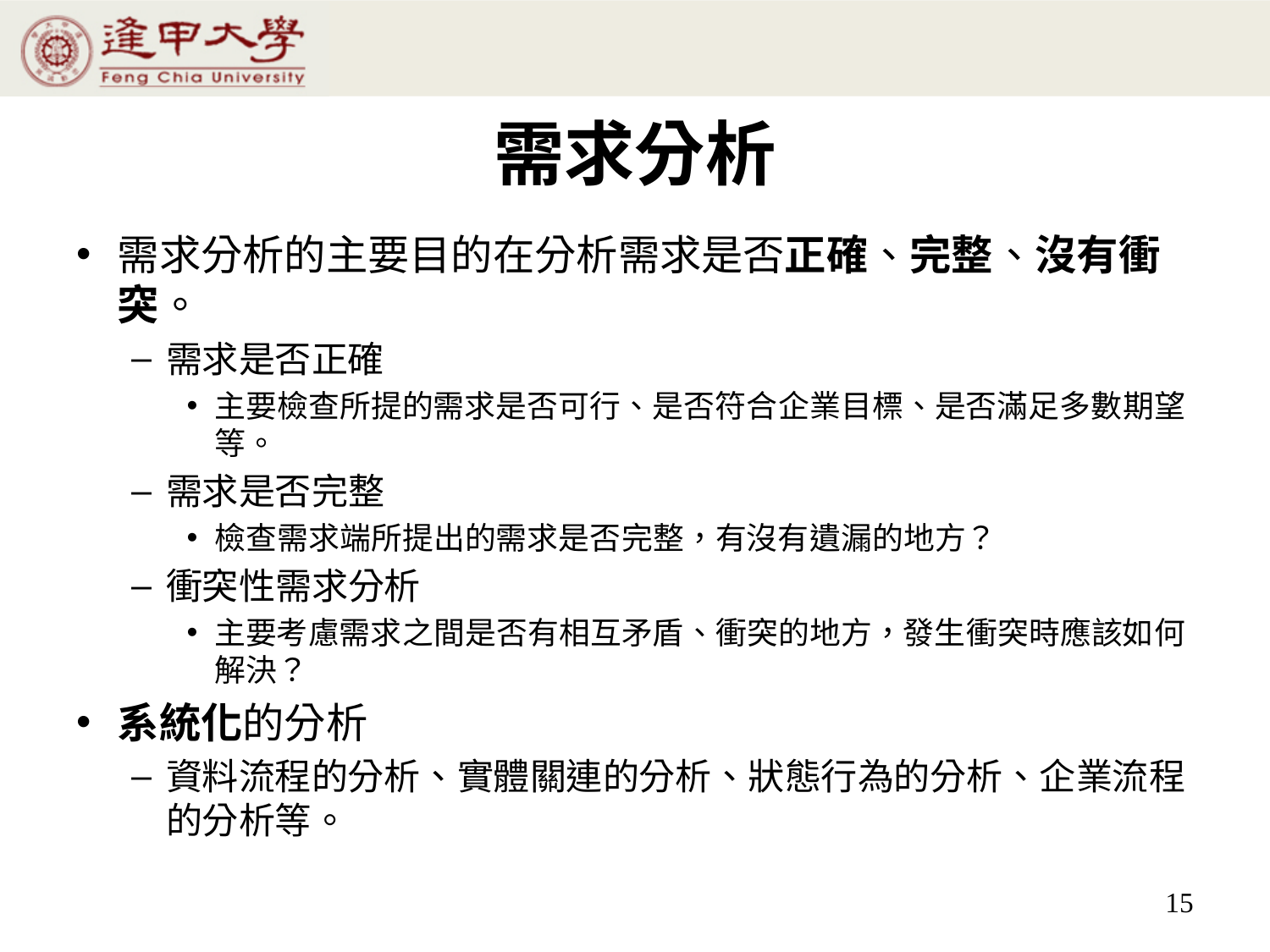

# 需求分析
需求分析的主要目的在分析需求是否正確、完整、沒有衝突。
需求是否正確
主要檢查所提的需求是否可行、是否符合企業目標、是否滿足多數期望等。
需求是否完整
檢查需求端所提出的需求是否完整，有沒有遺漏的地方？
衝突性需求分析
主要考慮需求之間是否有相互矛盾、衝突的地方，發生衝突時應該如何解決？
系統化的分析
資料流程的分析、實體關連的分析、狀態行為的分析、企業流程的分析等。
15